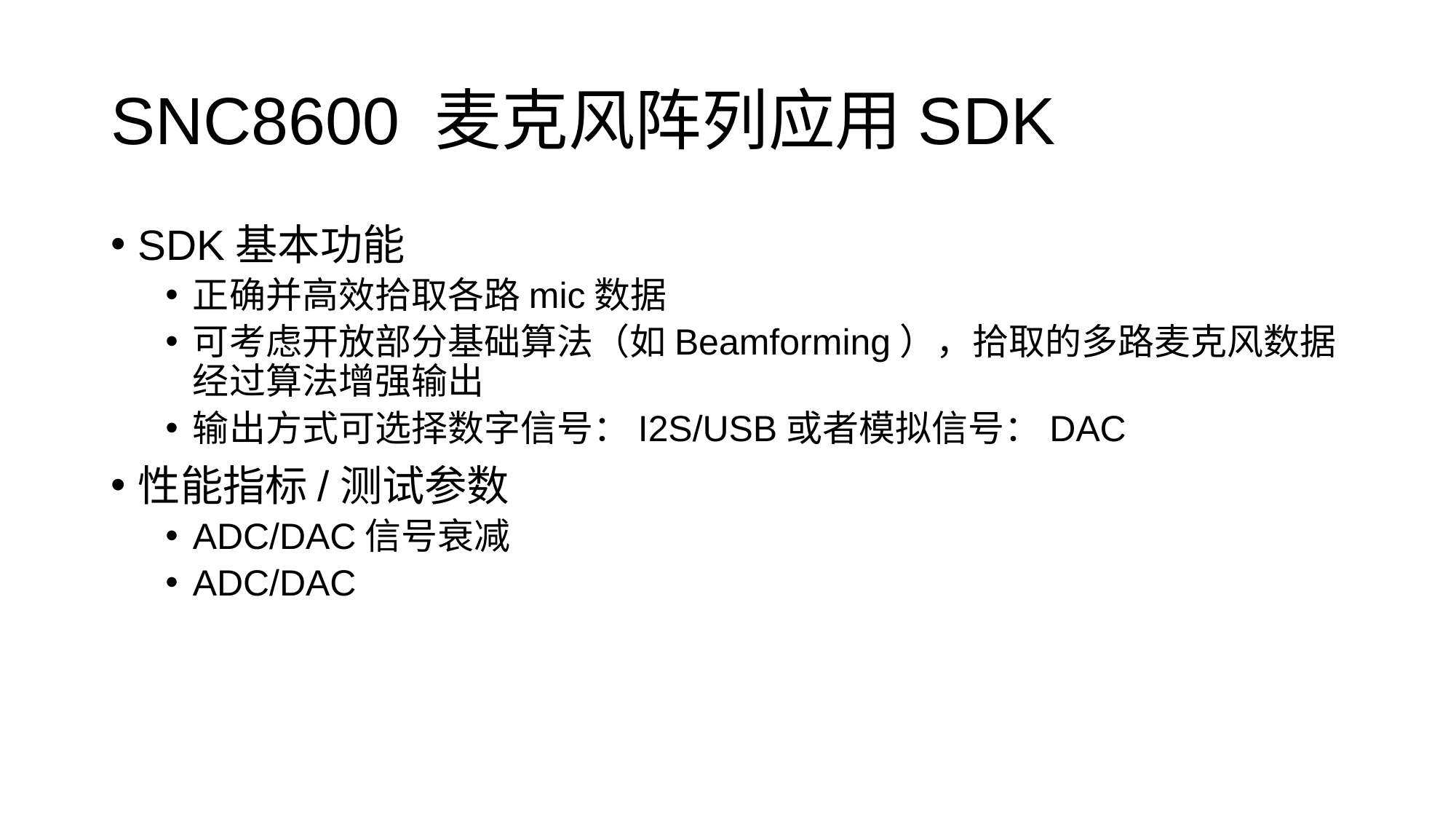

# SNC8600 麦克风阵列应用SDK
SDK基本功能
正确并高效拾取各路mic数据
可考虑开放部分基础算法（如Beamforming），拾取的多路麦克风数据经过算法增强输出
输出方式可选择数字信号：I2S/USB或者模拟信号：DAC
性能指标/测试参数
ADC/DAC信号衰减
ADC/DAC